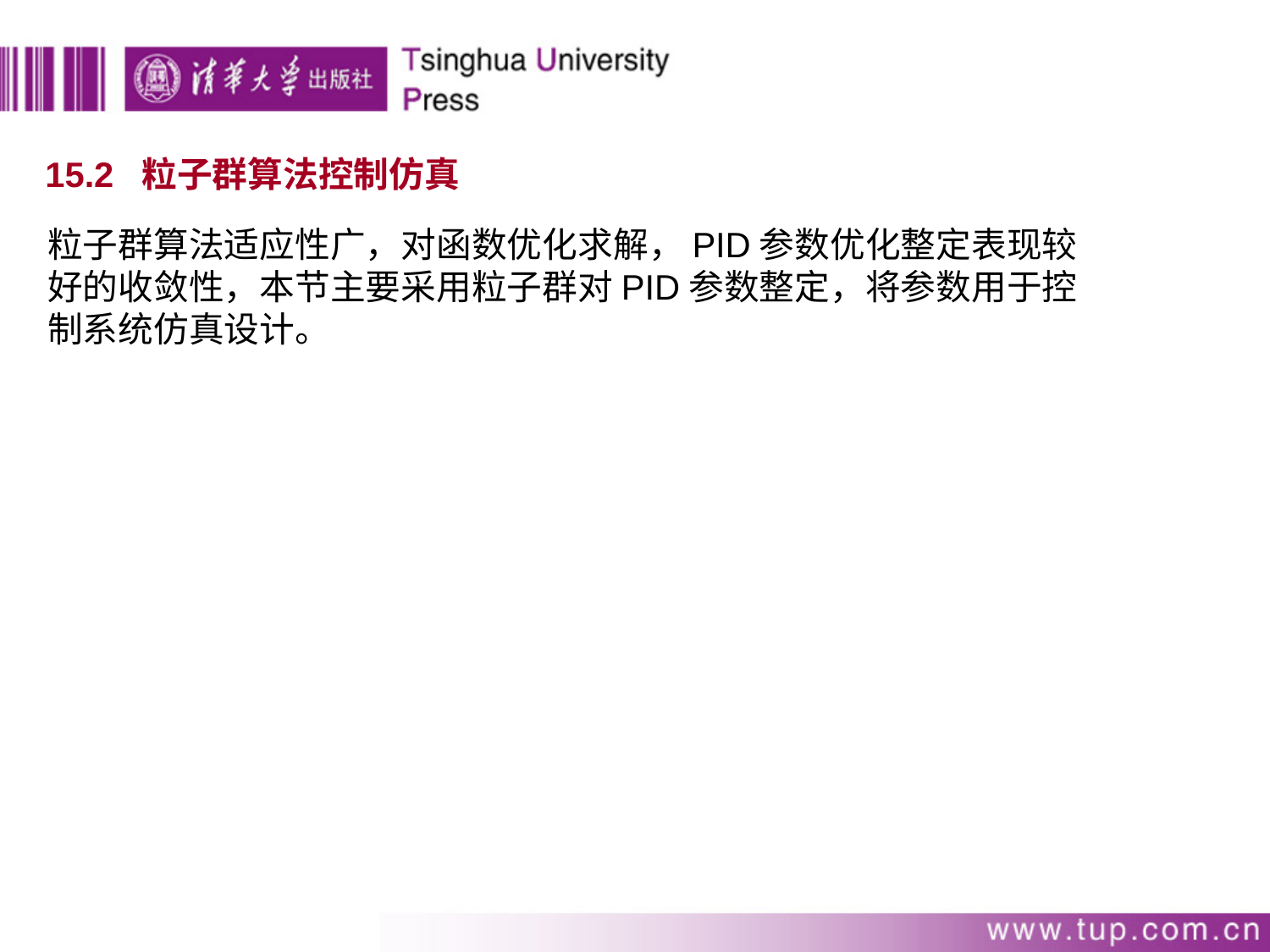

15.2  粒子群算法控制仿真
粒子群算法适应性广，对函数优化求解，PID参数优化整定表现较好的收敛性，本节主要采用粒子群对PID参数整定，将参数用于控制系统仿真设计。